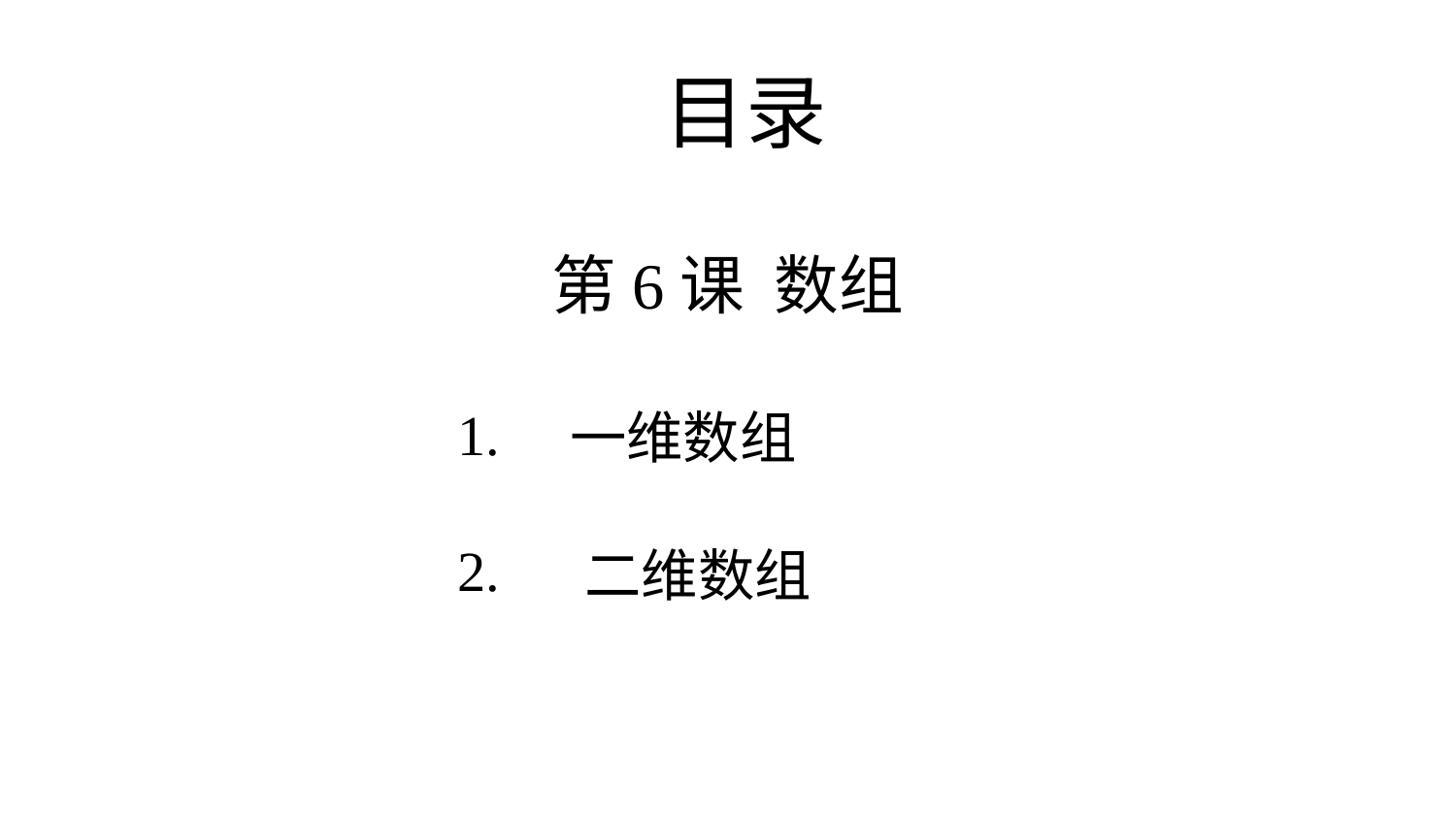

# 目录
第6课  数组

一维数组
 二维数组
2